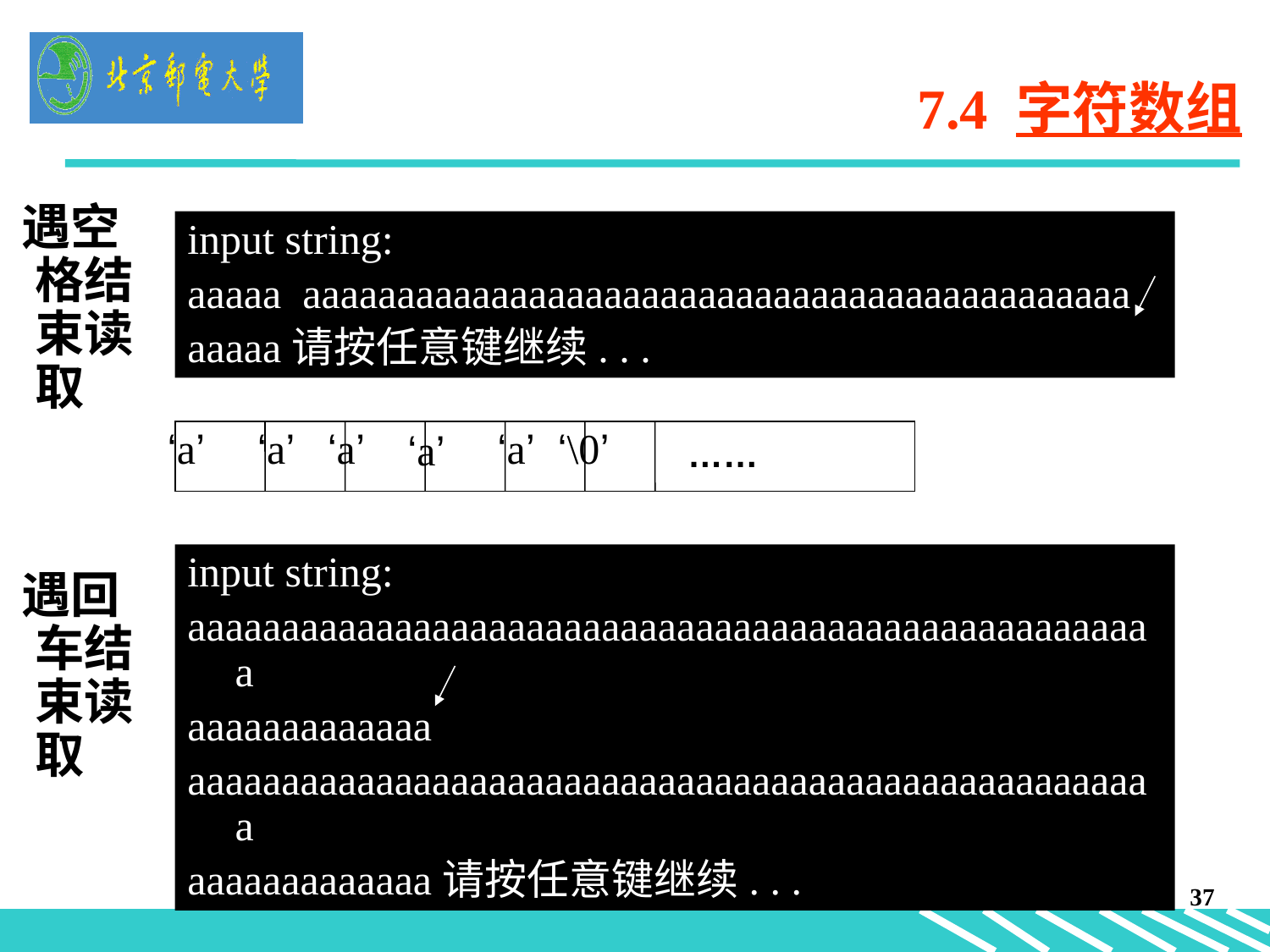

# 7.4 字符数组
  遇空格结束读取
input string:
aaaaa  aaaaaaaaaaaaaaaaaaaaaaaaaaaaaaaaaaaaaaaaaaaa
aaaaa请按任意键继续. . .

‘a’

‘a’

‘a’

‘a’

‘\0’

‘a’
……
input string:
aaaaaaaaaaaaaaaaaaaaaaaaaaaaaaaaaaaaaaaaaaaaaaaaaaaa
aaaaaaaaaaaaa
aaaaaaaaaaaaaaaaaaaaaaaaaaaaaaaaaaaaaaaaaaaaaaaaaaaa
aaaaaaaaaaaaa请按任意键继续. . .
  遇回车结束读取

37